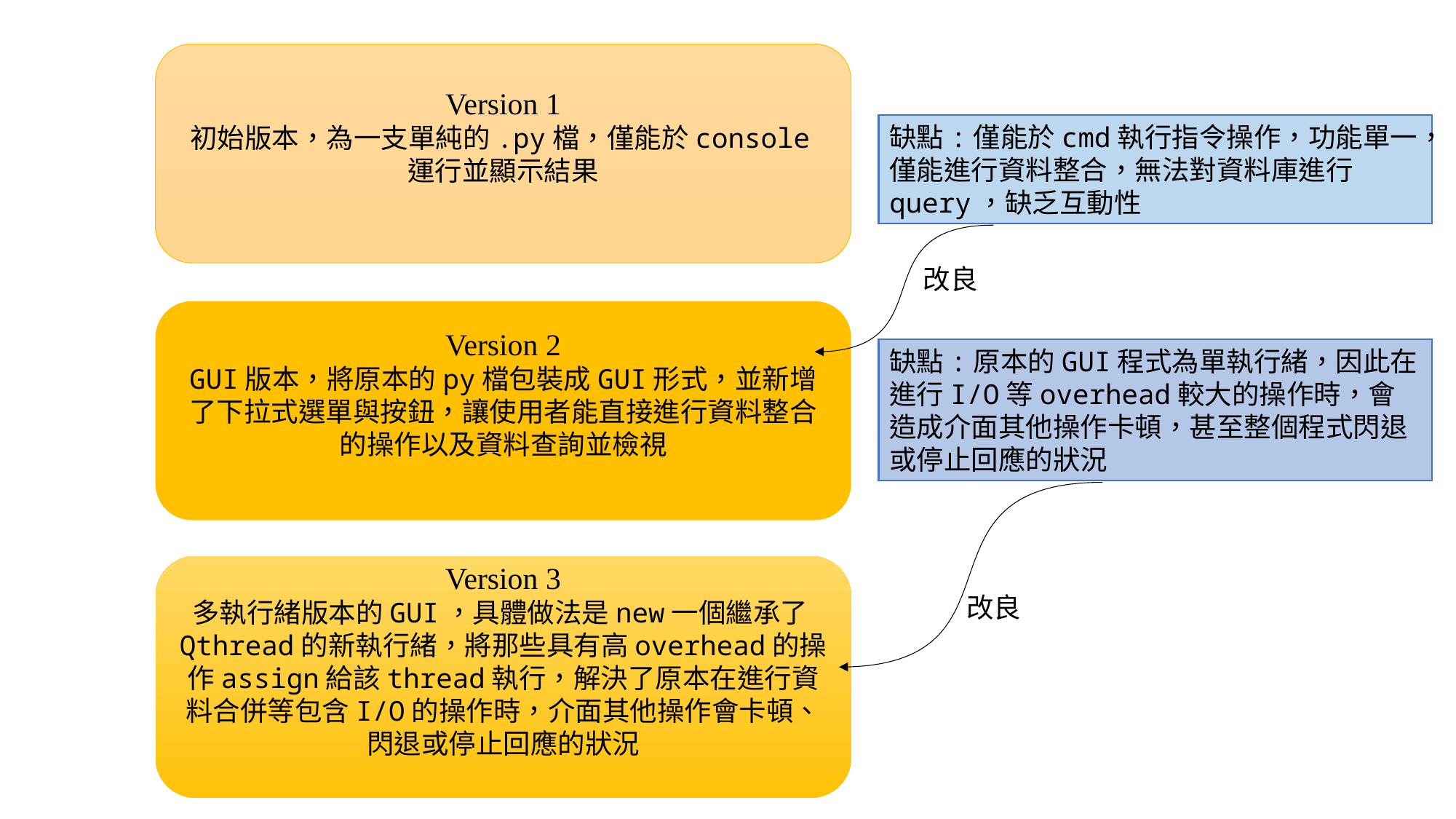

Version 1
初始版本，為一支單純的.py檔，僅能於console運行並顯示結果

缺點:僅能於cmd執行指令操作，功能單一，僅能進行資料整合，無法對資料庫進行query，缺乏互動性
改良
Version 2
GUI版本，將原本的py檔包裝成GUI形式，並新增了下拉式選單與按鈕，讓使用者能直接進行資料整合的操作以及資料查詢並檢視

缺點:原本的GUI程式為單執行緒，因此在進行I/O等overhead較大的操作時，會造成介面其他操作卡頓，甚至整個程式閃退或停止回應的狀況
Version 3
多執行緒版本的GUI，具體做法是new一個繼承了Qthread的新執行緒，將那些具有高overhead的操作assign給該thread執行，解決了原本在進行資料合併等包含I/O的操作時，介面其他操作會卡頓、閃退或停止回應的狀況

改良